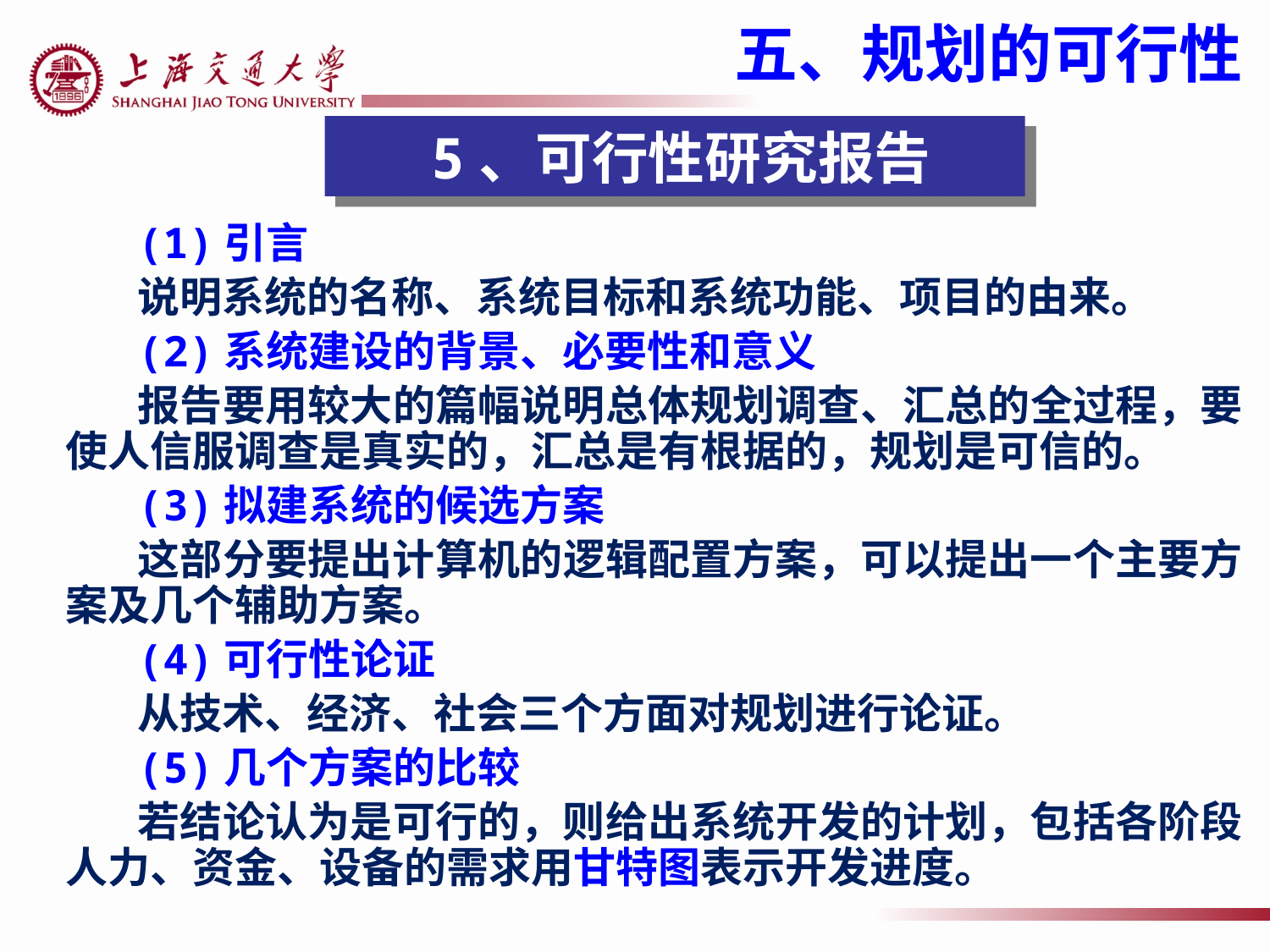

五、规划的可行性
5、可行性研究报告
(1)引言
说明系统的名称、系统目标和系统功能、项目的由来。
(2)系统建设的背景、必要性和意义
报告要用较大的篇幅说明总体规划调查、汇总的全过程，要使人信服调查是真实的，汇总是有根据的，规划是可信的。
(3)拟建系统的候选方案
这部分要提出计算机的逻辑配置方案，可以提出一个主要方案及几个辅助方案。
(4)可行性论证
从技术、经济、社会三个方面对规划进行论证。
(5)几个方案的比较
若结论认为是可行的，则给出系统开发的计划，包括各阶段人力、资金、设备的需求用甘特图表示开发进度。